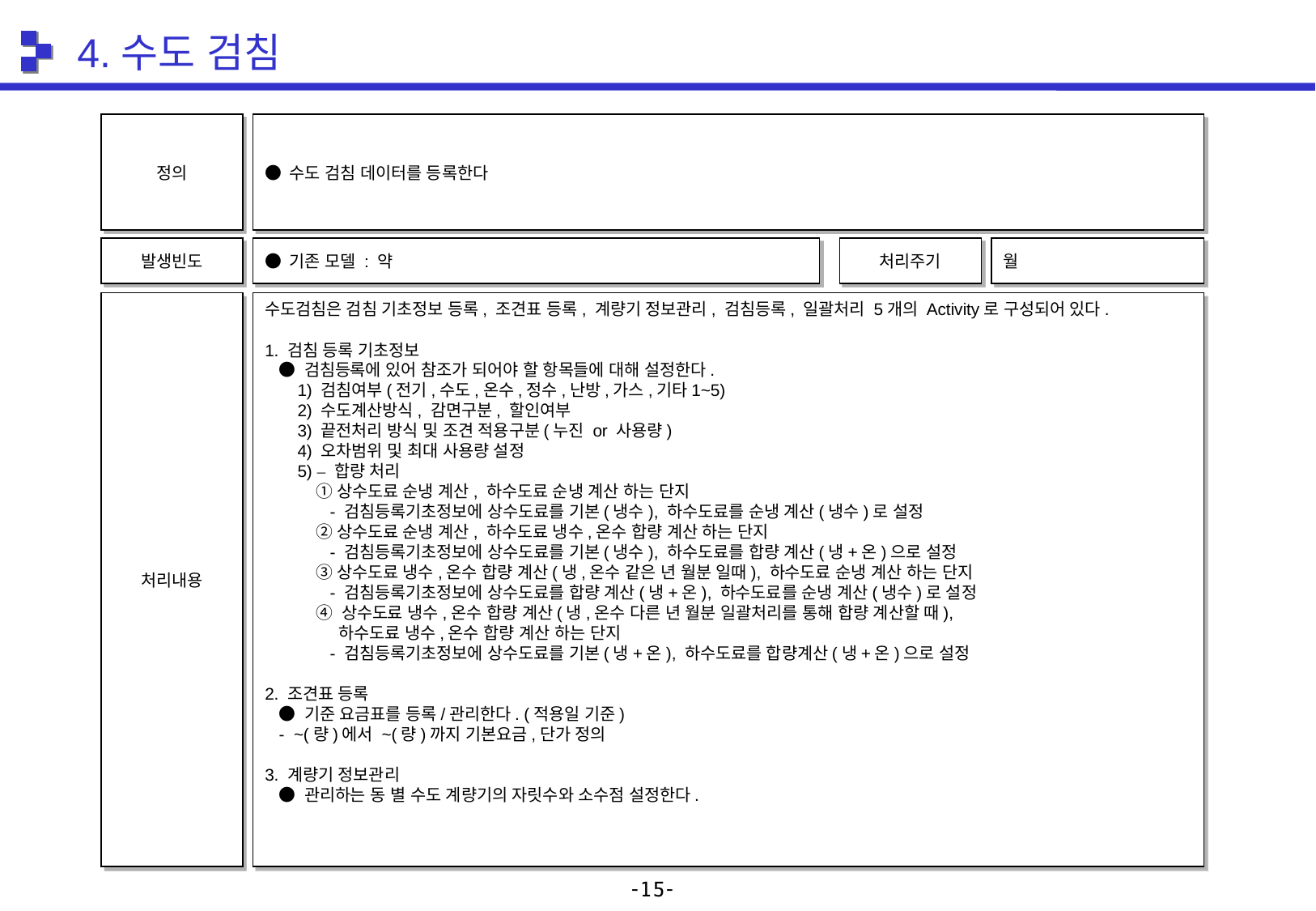

4.수도 검침
정의
● 수도 검침 데이터를 등록한다
발생빈도
● 기존 모델 : 약
처리주기
월
처리내용
수도검침은 검침 기초정보 등록, 조견표 등록, 계량기 정보관리, 검침등록, 일괄처리 5개의 Activity로 구성되어 있다.

1. 검침 등록 기초정보
   ● 검침등록에 있어 참조가 되어야 할 항목들에 대해 설정한다.
       1) 검침여부(전기,수도,온수,정수,난방,가스,기타1~5)
       2) 수도계산방식, 감면구분, 할인여부
       3) 끝전처리 방식 및 조견 적용구분(누진 or 사용량)
       4) 오차범위 및 최대 사용량 설정
       5) – 합량 처리
           ①상수도료 순냉 계산, 하수도료 순냉 계산 하는 단지
              - 검침등록기초정보에 상수도료를 기본(냉수), 하수도료를 순냉 계산(냉수)로 설정
           ②상수도료 순냉 계산, 하수도료 냉수,온수 합량 계산 하는 단지
              - 검침등록기초정보에 상수도료를 기본(냉수), 하수도료를 합량 계산(냉+온)으로 설정
           ③상수도료 냉수,온수 합량 계산(냉,온수 같은 년 월분 일때), 하수도료 순냉 계산 하는 단지
              - 검침등록기초정보에 상수도료를 합량 계산(냉+온), 하수도료를 순냉 계산(냉수)로 설정
           ④ 상수도료 냉수,온수 합량 계산(냉,온수 다른 년 월분 일괄처리를 통해 합량 계산할 때),
               하수도료 냉수,온수 합량 계산 하는 단지
              - 검침등록기초정보에 상수도료를 기본(냉+온), 하수도료를 합량계산(냉+온)으로 설정

2. 조견표 등록
   ● 기준 요금표를 등록/관리한다. (적용일 기준)
   -  ~(량)에서 ~(량)까지 기본요금,단가 정의

3. 계량기 정보관리
   ● 관리하는 동 별 수도 계량기의 자릿수와 소수점 설정한다.